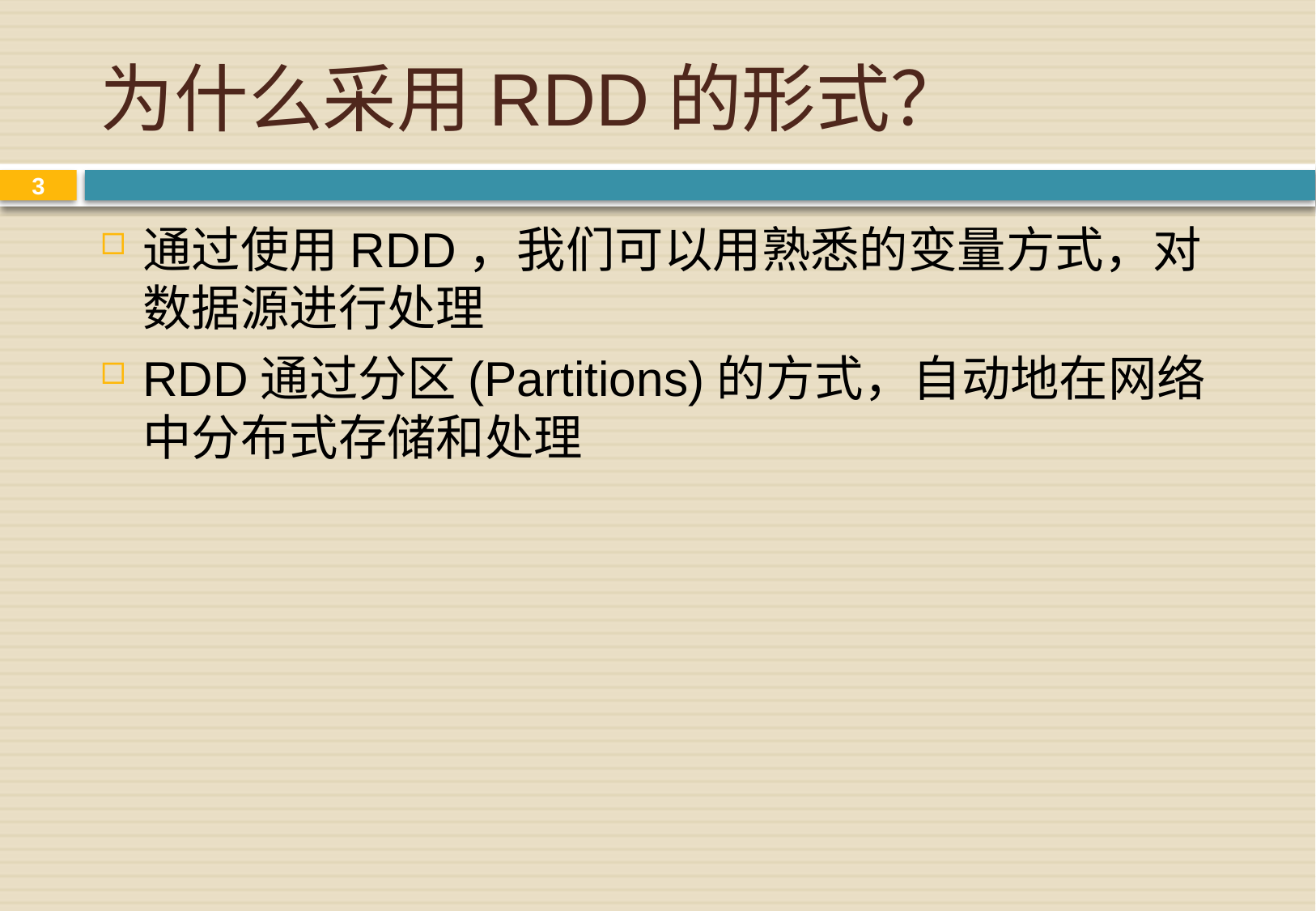

# 为什么采用RDD的形式？
3
通过使用RDD，我们可以用熟悉的变量方式，对数据源进行处理
RDD通过分区(Partitions)的方式，自动地在网络中分布式存储和处理